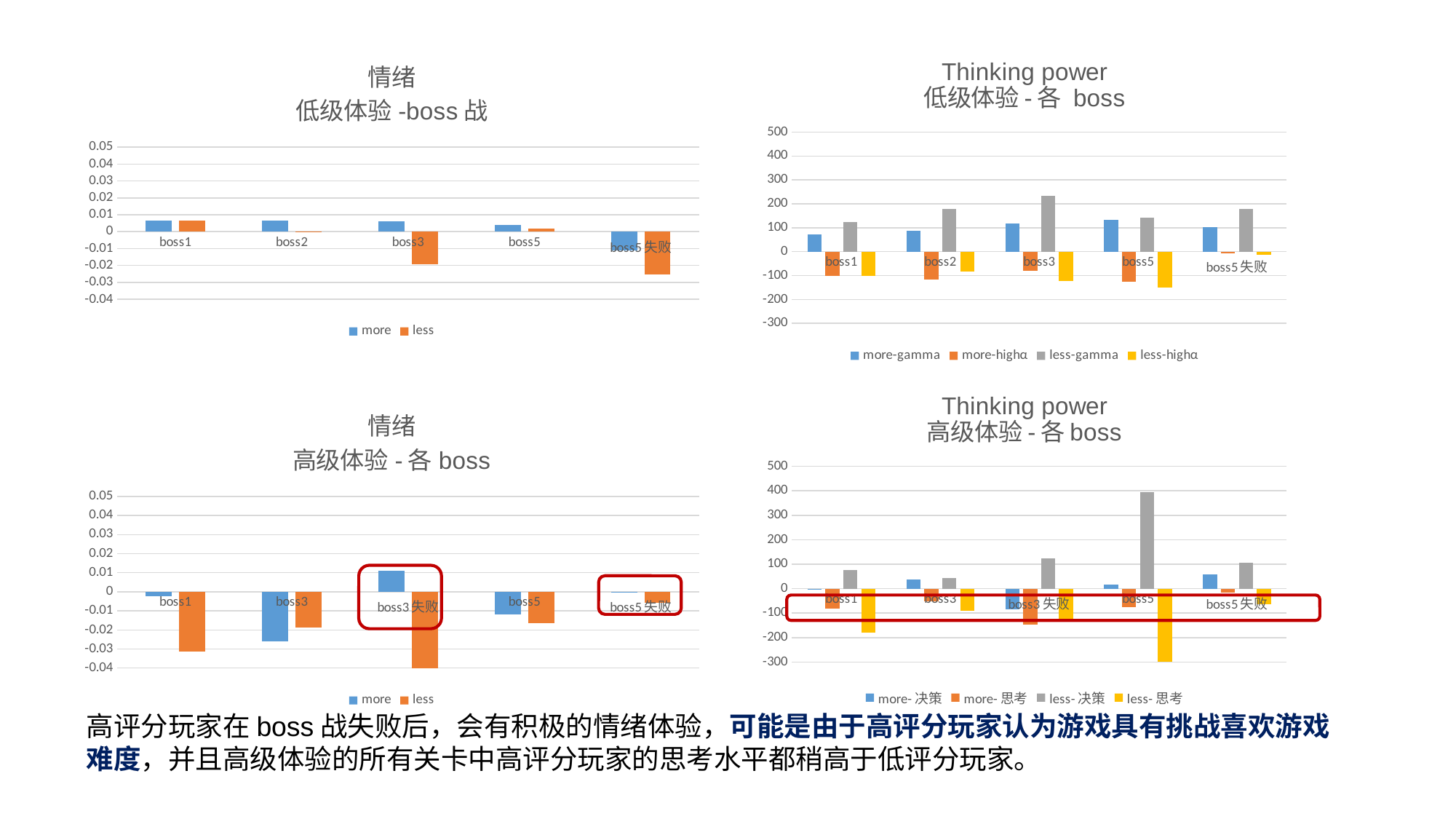

### Chart: 情绪
低级体验-boss战

| Category |  |  |
|---|---|---|
| boss1 | 0.006375217477555496 | 0.00648131851955852 |
| boss2 | 0.0064819237520673915 | -0.00020024528120150977 |
| boss3 | 0.0061100884991898445 | -0.019309834876227283 |
| boss5 | 0.004109949959957036 | 0.0019991453373558715 |
| boss5失败 | -0.011169976007354549 | -0.025220671428683818 |

### Chart: Thinking power
低级体验-各 boss

| Category | more-gamma | more-highα | less-gamma | less-highα |
|---|---|---|---|---|
| boss1 | 70.67015891279118 | -100.05194546550861 | 123.6612826434219 | -101.83672849984963 |
| boss2 | 88.46400788476974 | -116.83480417029674 | 177.84525463756225 | -84.28042607525778 |
| boss3 | 118.64080046448066 | -79.1802370676995 | 234.4301742787841 | -123.65106337068258 |
| boss5 | 133.2216694544061 | -124.8884860660456 | 143.0091511795929 | -150.17876864823475 |
| boss5失败 | 102.65607971707873 | -8.379900566067015 | 178.29060903845922 | -13.690925759519423 |

### Chart: Thinking power
高级体验-各boss

| Category | more-决策 | more-思考 | less-决策 | less-思考 |
|---|---|---|---|---|
| boss1 | -1.937739275253243 | -80.03345371378279 | 76.62081230541483 | -178.52507988033827 |
| boss3 | 36.8070765619105 | -52.38690330459495 | 43.3856839633354 | -91.0482563957419 |
| boss3失败 | -84.58330628565626 | -145.84191756210953 | 123.40992164765969 | -130.57397691424498 |
| boss5 | 16.213283963182903 | -76.39957552247493 | 394.19219812622765 | -378.20418132561775 |
| boss5失败 | 57.28219298189674 | -15.29724910095508 | 105.30063167057169 | -64.34452717185583 |

### Chart: 情绪
高级体验-各boss

| Category |  |  |
|---|---|---|
| boss1 | -0.0024353404169308963 | -0.031162167212172687 |
| boss3 | -0.025984969376307437 | -0.01883601721558437 |
| boss3失败 | 0.011051794990292917 | -0.04864540563977699 |
| boss5 | -0.012042754610621745 | -0.016353039422780852 |
| boss5失败 | 2.0525416355919618e-05 | -0.00573705408241835 |

高评分玩家在boss战失败后，会有积极的情绪体验，可能是由于高评分玩家认为游戏具有挑战喜欢游戏难度，并且高级体验的所有关卡中高评分玩家的思考水平都稍高于低评分玩家。